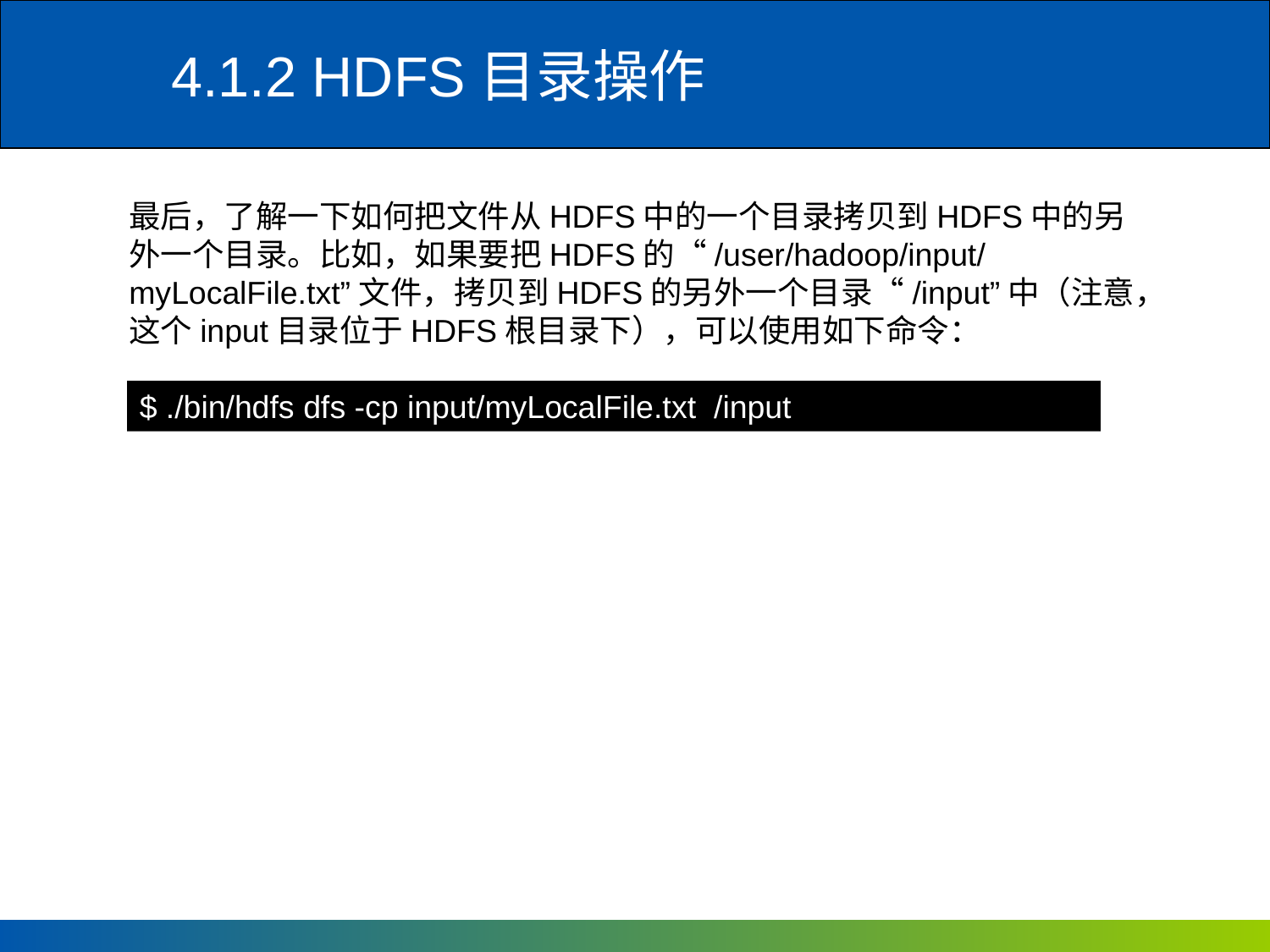

4.1.2 HDFS目录操作
最后，了解一下如何把文件从HDFS中的一个目录拷贝到HDFS中的另外一个目录。比如，如果要把HDFS的“/user/hadoop/input/myLocalFile.txt”文件，拷贝到HDFS的另外一个目录“/input”中（注意，这个input目录位于HDFS根目录下），可以使用如下命令：
$ ./bin/hdfs dfs -cp input/myLocalFile.txt  /input